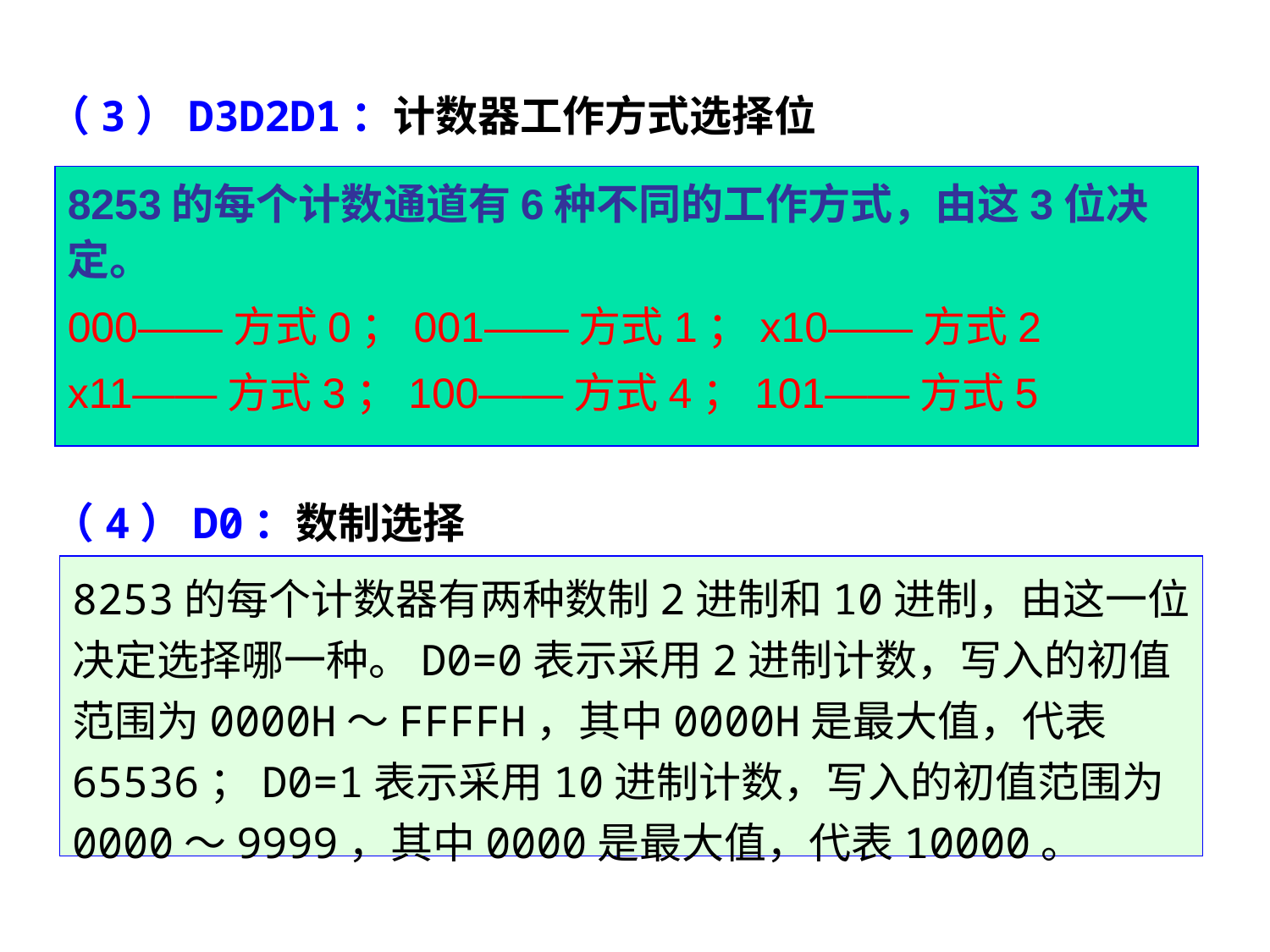

（3）D3D2D1：计数器工作方式选择位
8253的每个计数通道有6种不同的工作方式，由这3位决定。
000——方式0；001——方式1；x10——方式2
x11——方式3；100——方式4；101——方式5
（4）D0：数制选择
8253的每个计数器有两种数制2进制和10进制，由这一位决定选择哪一种。D0=0表示采用2进制计数，写入的初值范围为0000H～FFFFH，其中0000H是最大值，代表65536；D0=1表示采用10进制计数，写入的初值范围为0000～9999，其中0000是最大值，代表10000。